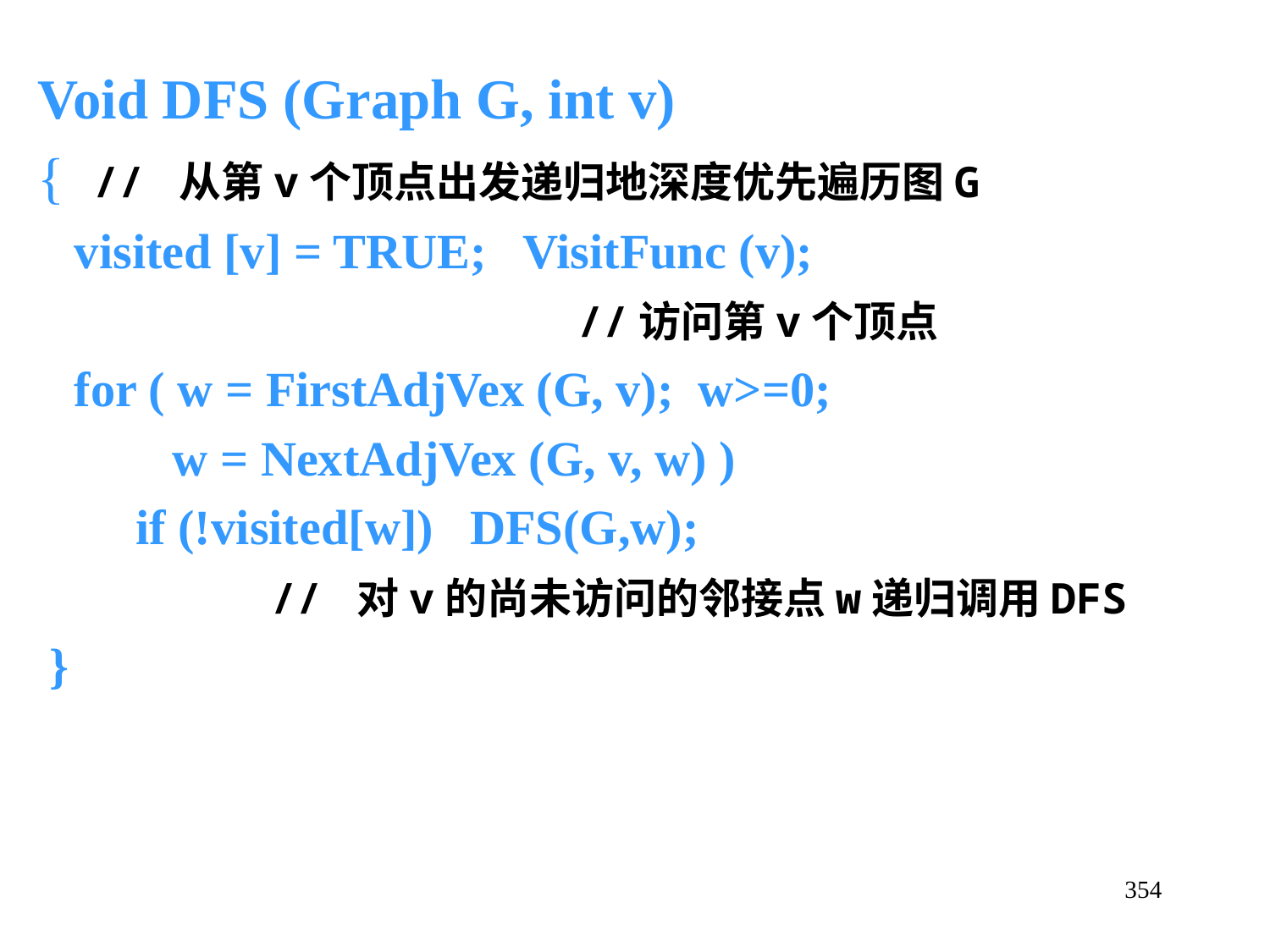

Void DFS (Graph G, int v)
{  // 从第v个顶点出发递归地深度优先遍历图G
   visited [v] = TRUE;   VisitFunc (v);
                                            //访问第v个顶点
   for ( w = FirstAdjVex (G, v);  w>=0;
           w = NextAdjVex (G, v, w) )
        if (!visited[w])   DFS(G,w);
                   // 对v的尚未访问的邻接点w递归调用DFS
 }
354